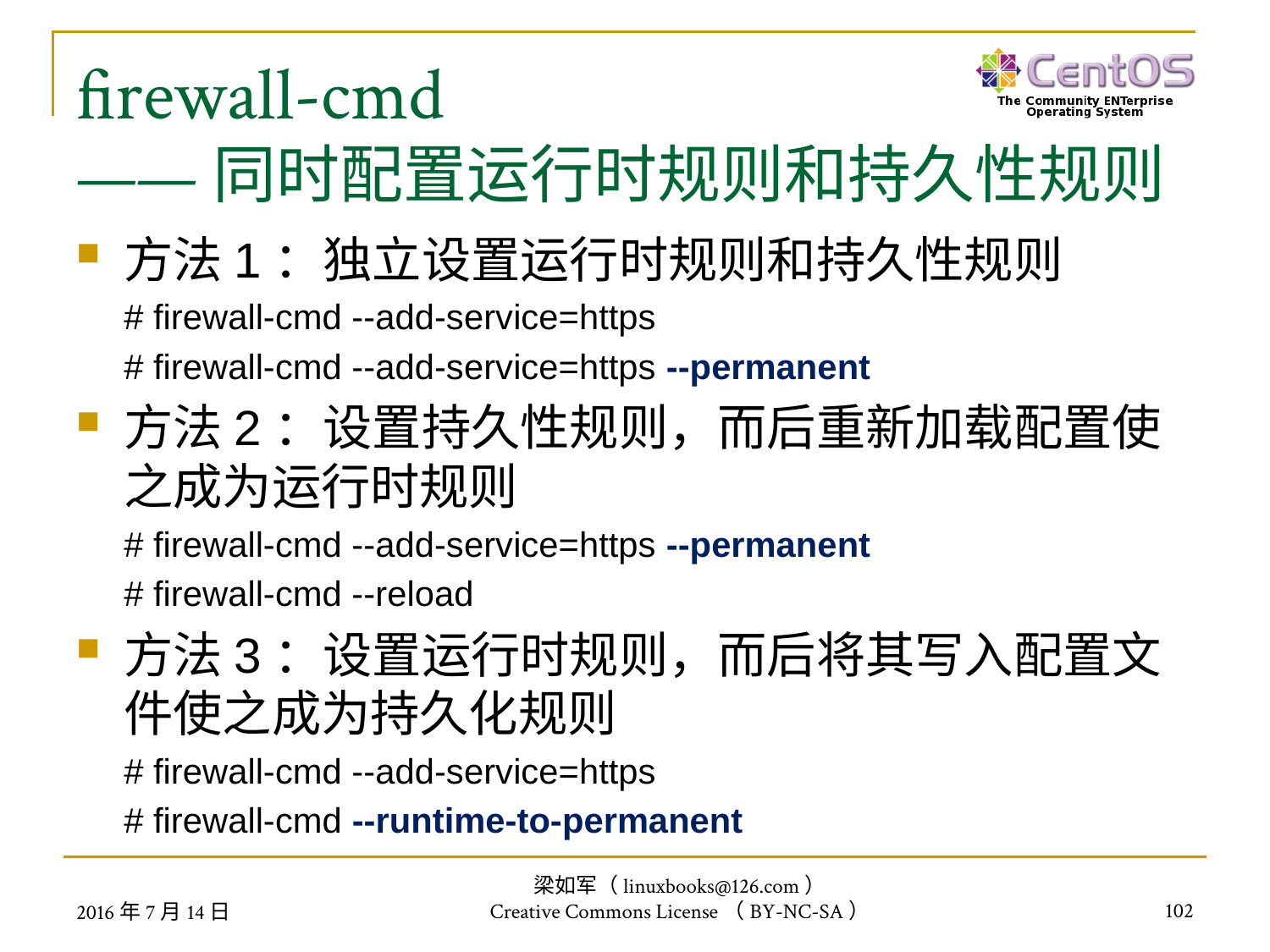

# firewall-cmd ——同时配置运行时规则和持久性规则
方法1：独立设置运行时规则和持久性规则
# firewall-cmd --add-service=https
# firewall-cmd --add-service=https --permanent
方法2：设置持久性规则，而后重新加载配置使之成为运行时规则
# firewall-cmd --add-service=https --permanent
# firewall-cmd --reload
方法3：设置运行时规则，而后将其写入配置文件使之成为持久化规则
# firewall-cmd --add-service=https
# firewall-cmd --runtime-to-permanent
梁如军（linuxbooks@126.com）
Creative Commons License（BY-NC-SA）
2016年7月14日
102